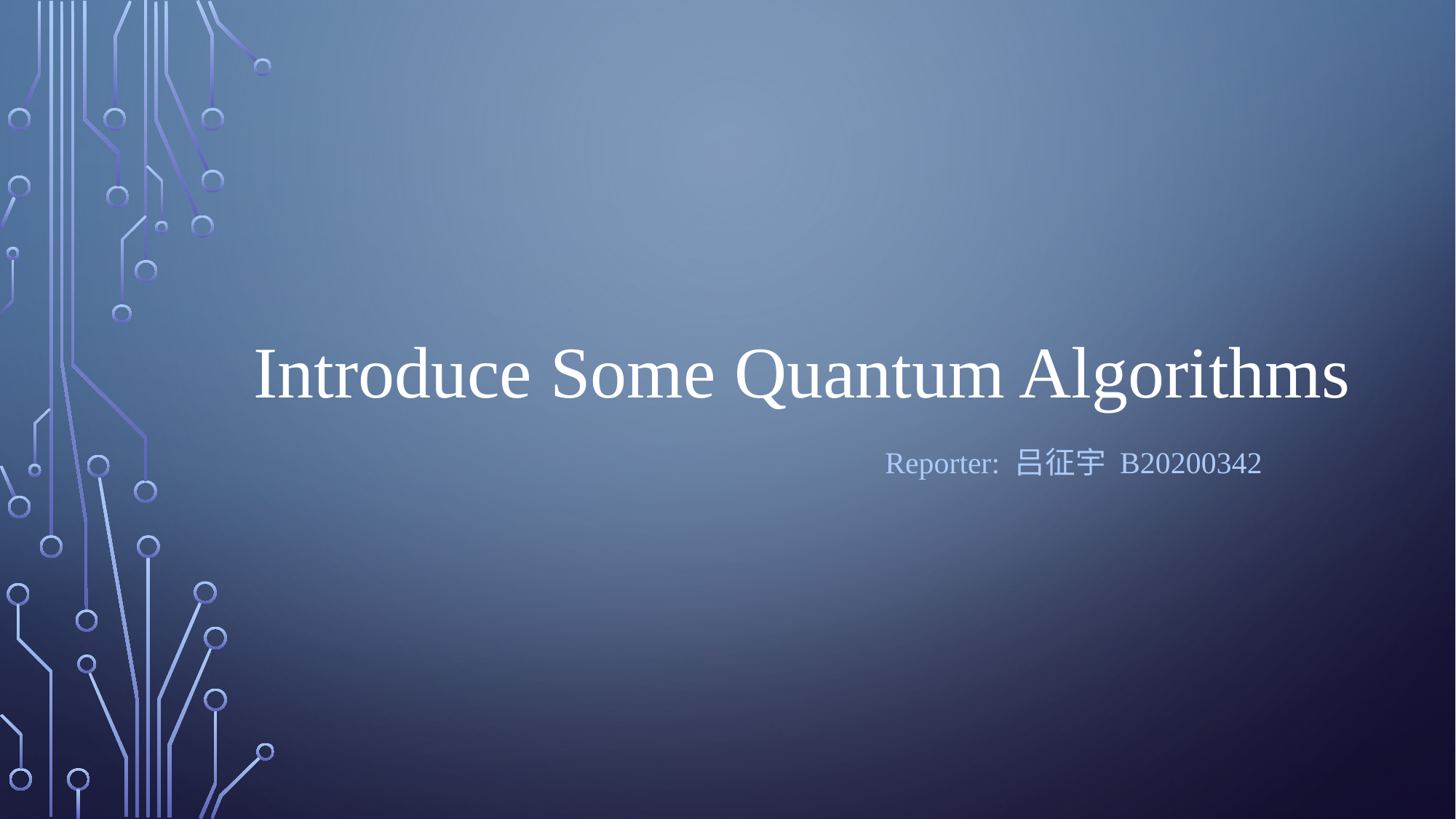

# Introduce Some Quantum Algorithms
Reporter: 吕征宇 B20200342